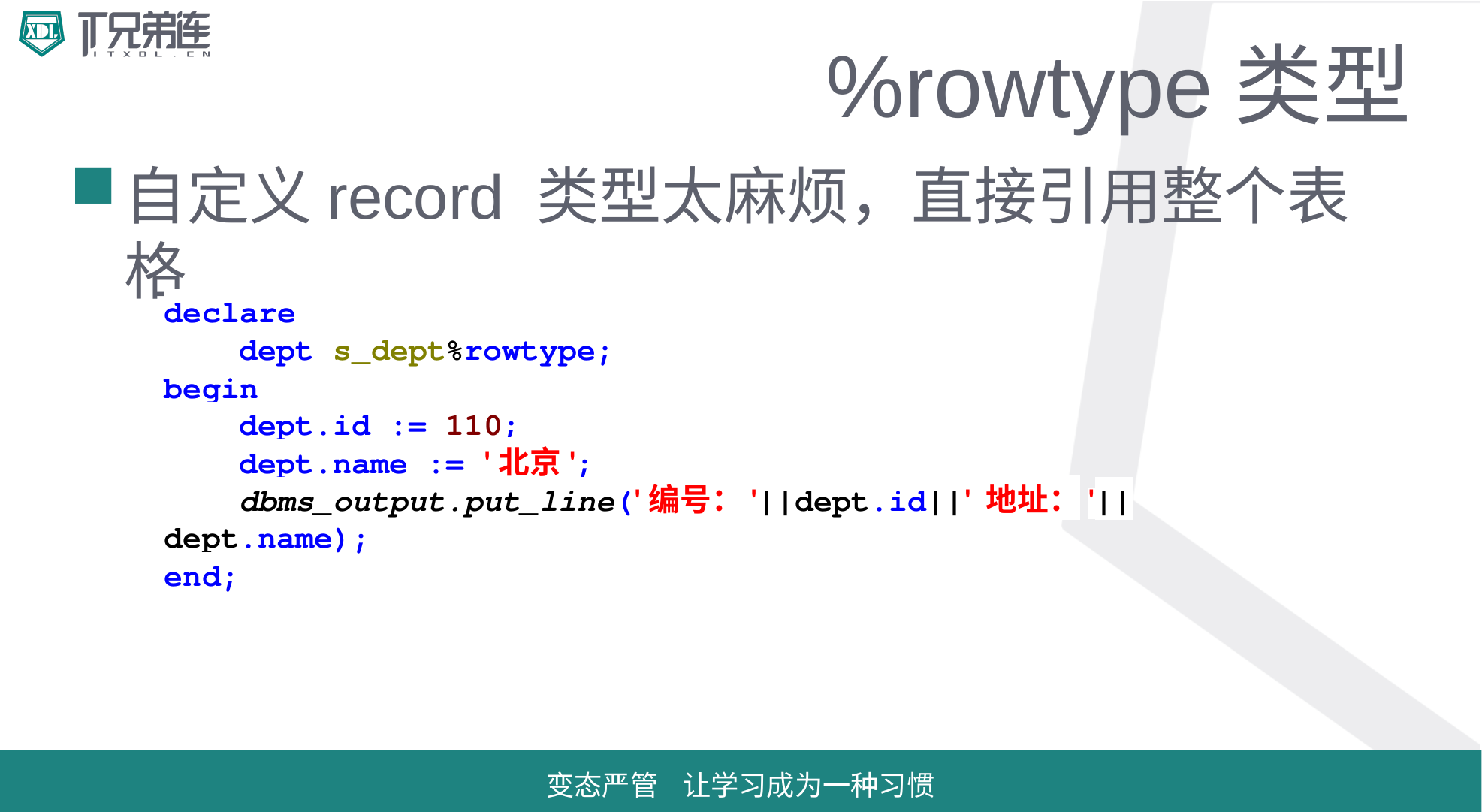

# %rowtype类型
自定义record 类型太麻烦，直接引用整个表格
declare    dept s_dept%rowtype;begin    dept.id := 110;    dept.name := '北京';    dbms_output.put_line('编号：'||dept.id||' 地址：'||dept.name);end;